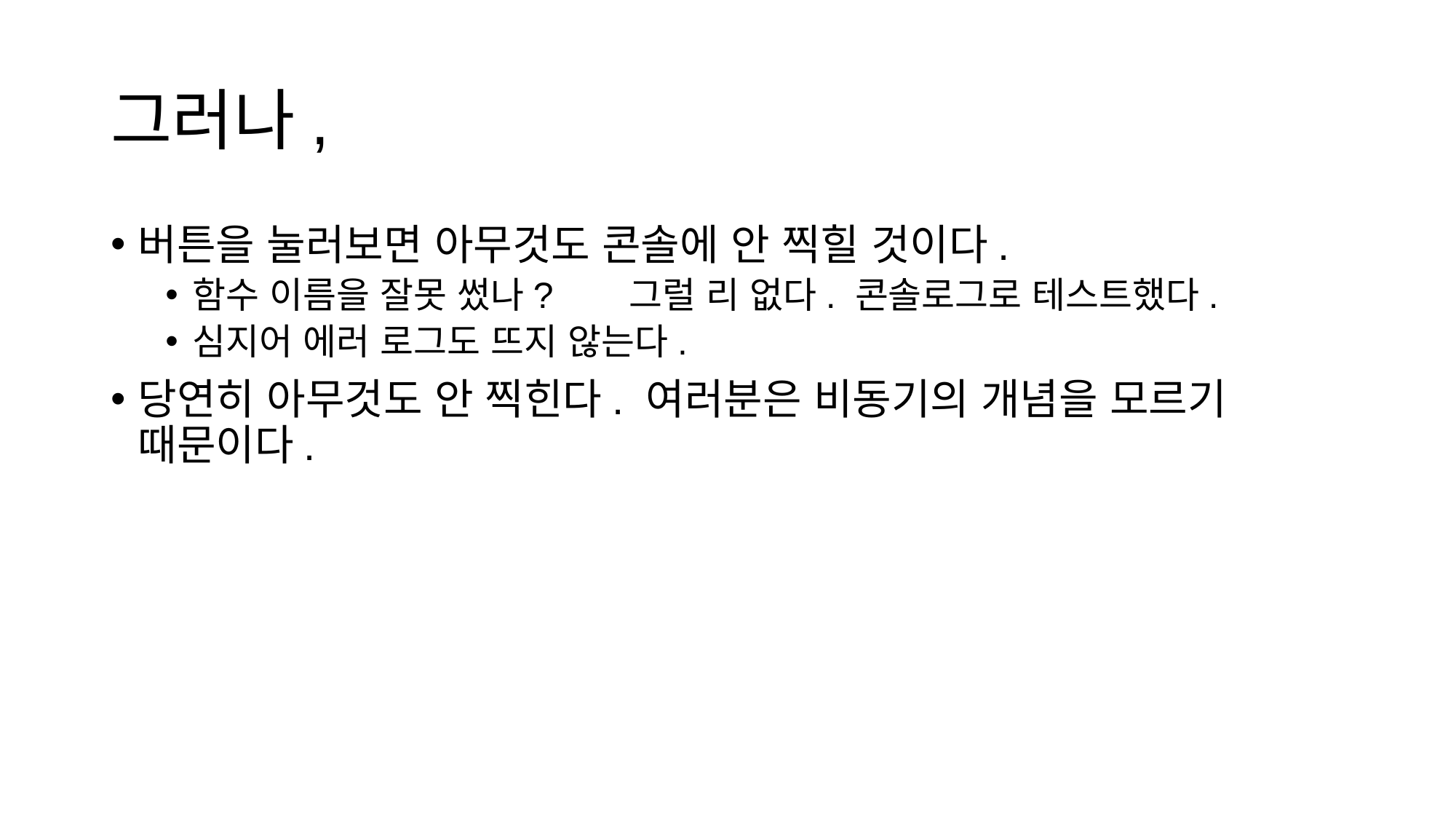

# 그러나,
버튼을 눌러보면 아무것도 콘솔에 안 찍힐 것이다.
함수 이름을 잘못 썼나? 	그럴 리 없다. 콘솔로그로 테스트했다.
심지어 에러 로그도 뜨지 않는다.
당연히 아무것도 안 찍힌다. 여러분은 비동기의 개념을 모르기 때문이다.